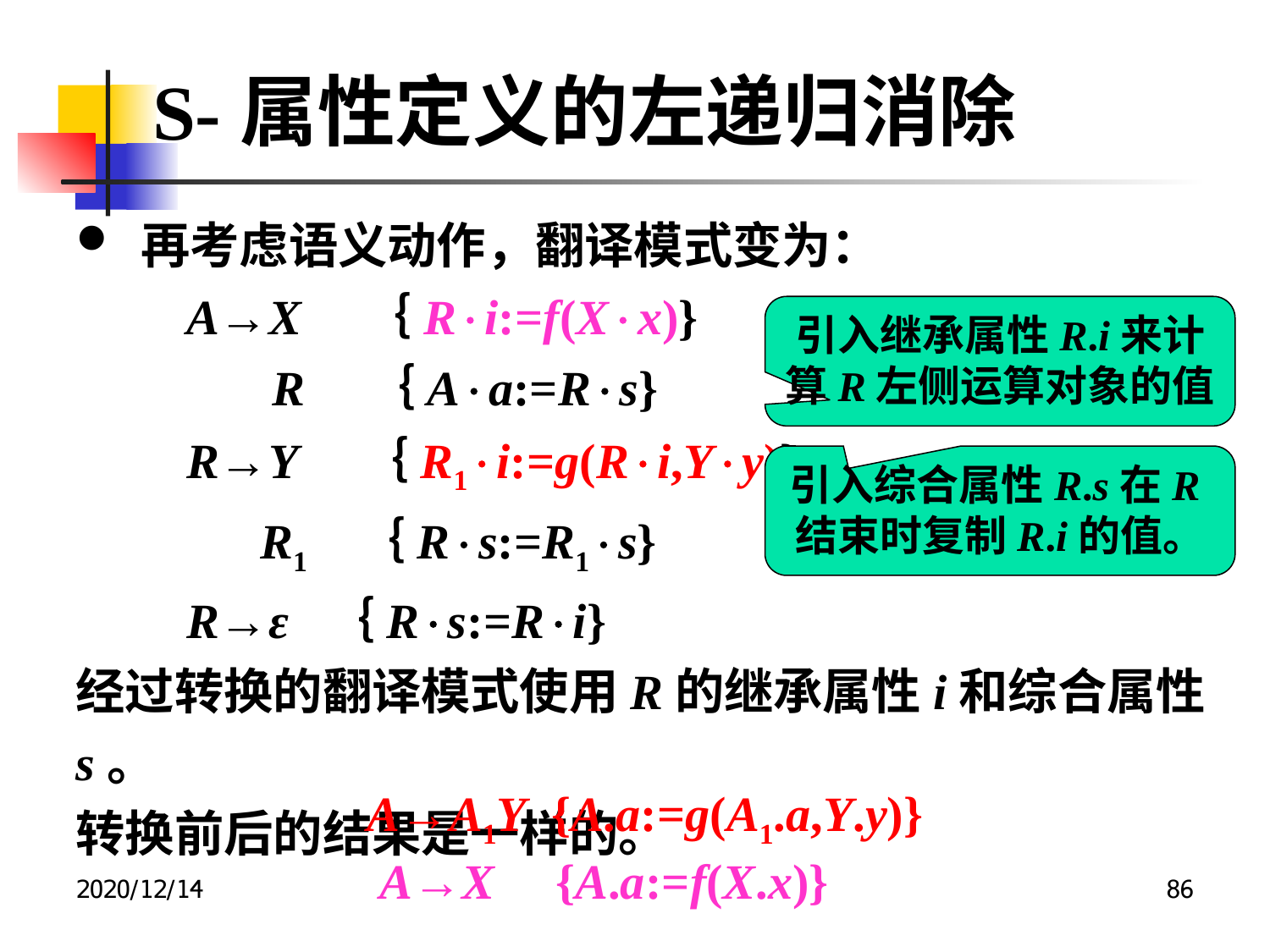

S-属性定义的左递归消除
 再考虑语义动作，翻译模式变为：
         A→X    ｛R⋅i:=f(X⋅x)}
                R    ｛A⋅a:=R⋅s}
         R→Y    ｛R1⋅i:=g(R⋅i,Y⋅y)}
               R1   ｛R⋅s:=R1⋅s}
         R→ε  ｛R⋅s:=R⋅i}
经过转换的翻译模式使用R的继承属性i和综合属性s。
转换前后的结果是一样的。
引入继承属性R.i来计算R左侧运算对象的值
引入综合属性R.s在R结束时复制R.i的值。
A→A1Y  {A.a:=g(A1.a,Y.y)}
 A→X     {A.a:=f(X.x)}
2020/12/14
86